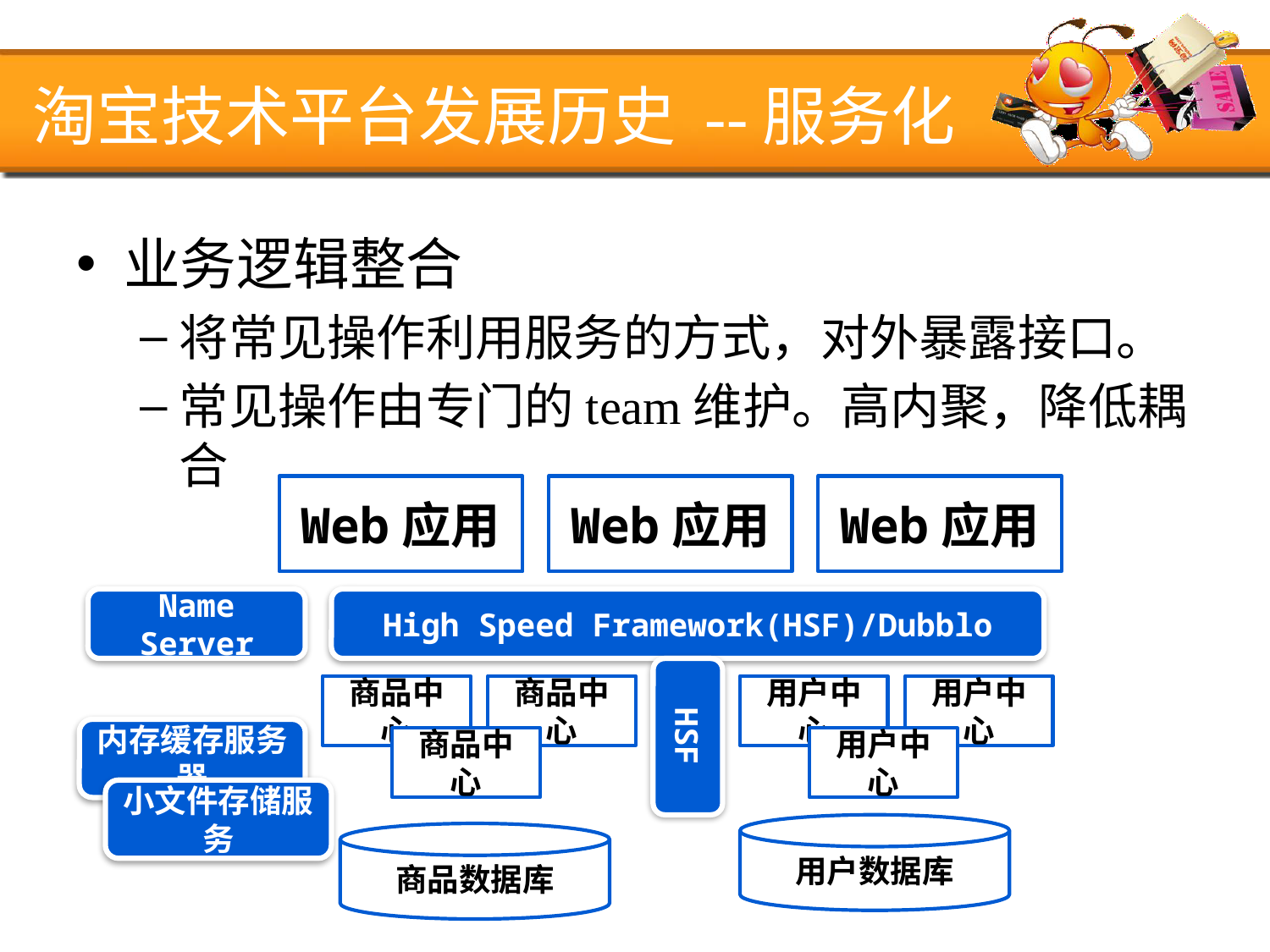

# 淘宝技术平台发展历史 --服务化
业务逻辑整合
将常见操作利用服务的方式，对外暴露接口。
常见操作由专门的team维护。高内聚，降低耦合
Web应用
Web应用
Web应用
Name
Server
High Speed Framework(HSF)/Dubblo
HSF
商品中心
商品中心
用户中心
用户中心
内存缓存服务器
商品中心
用户中心
小文件存储服务
用户数据库
商品数据库